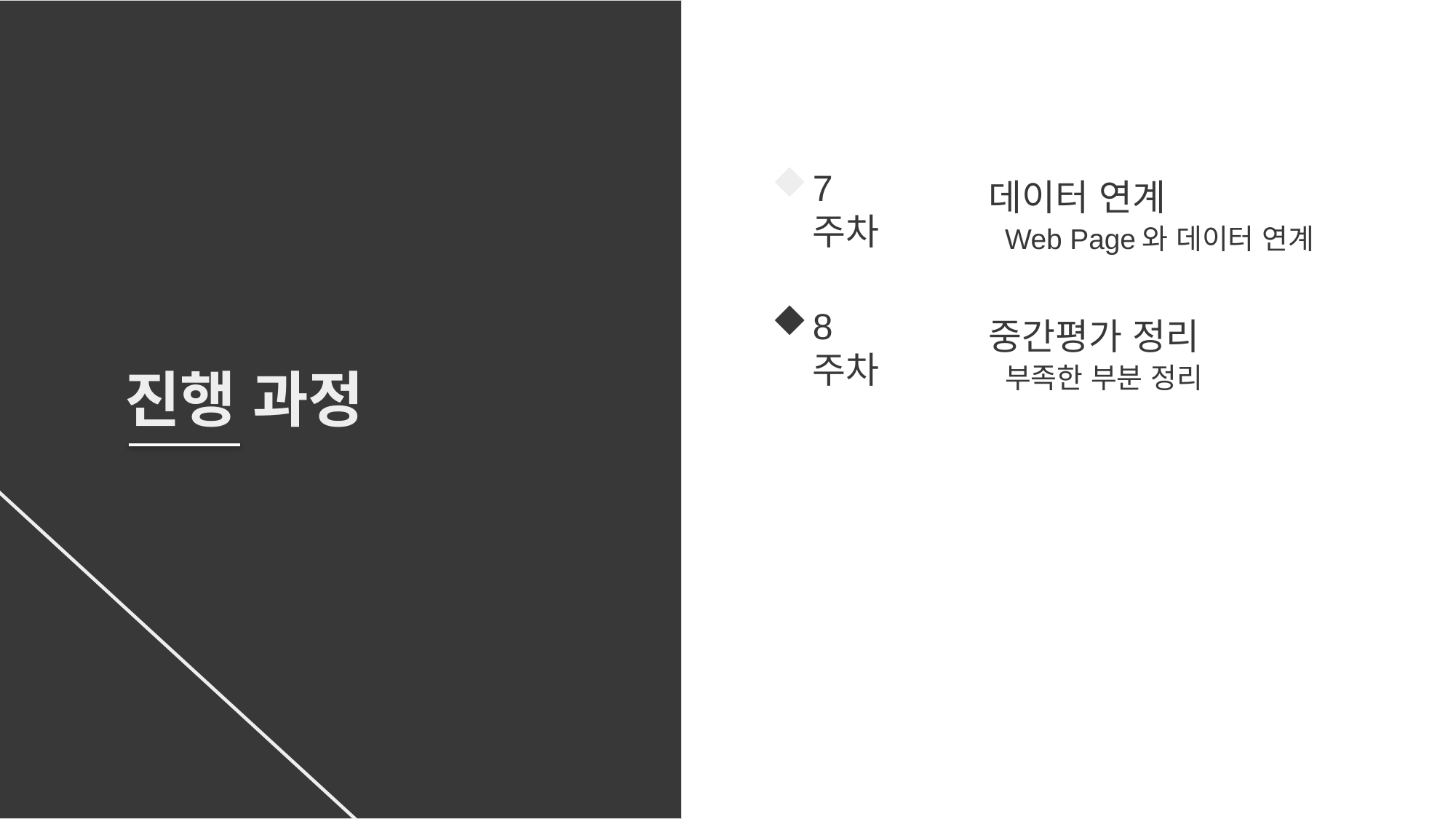

데이터 연계
7주차
Web Page와 데이터 연계
중간평가 정리
8주차
부족한 부분 정리
진행 과정